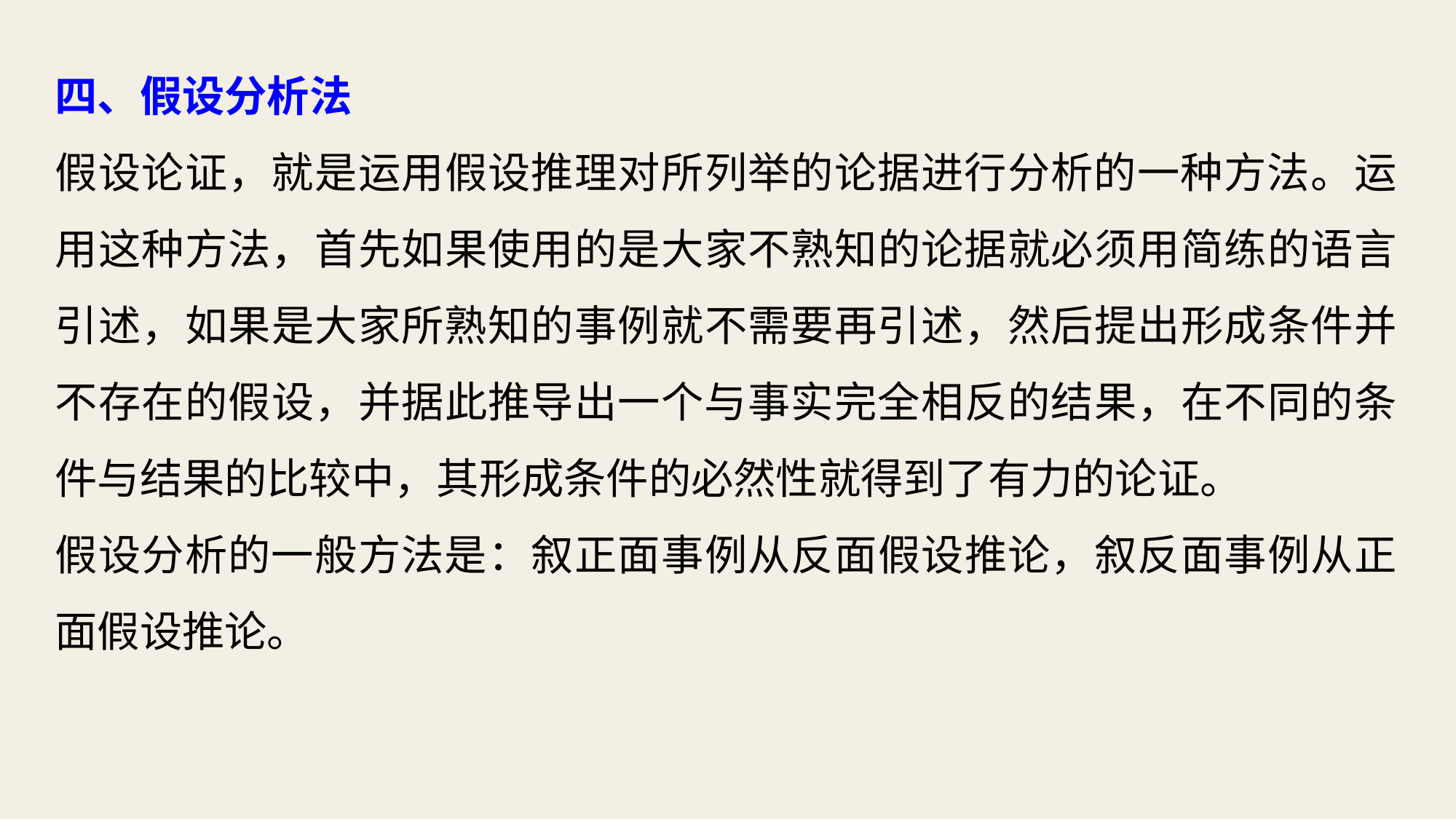

四、假设分析法
假设论证，就是运用假设推理对所列举的论据进行分析的一种方法。运用这种方法，首先如果使用的是大家不熟知的论据就必须用简练的语言引述，如果是大家所熟知的事例就不需要再引述，然后提出形成条件并不存在的假设，并据此推导出一个与事实完全相反的结果，在不同的条件与结果的比较中，其形成条件的必然性就得到了有力的论证。
假设分析的一般方法是：叙正面事例从反面假设推论，叙反面事例从正面假设推论。